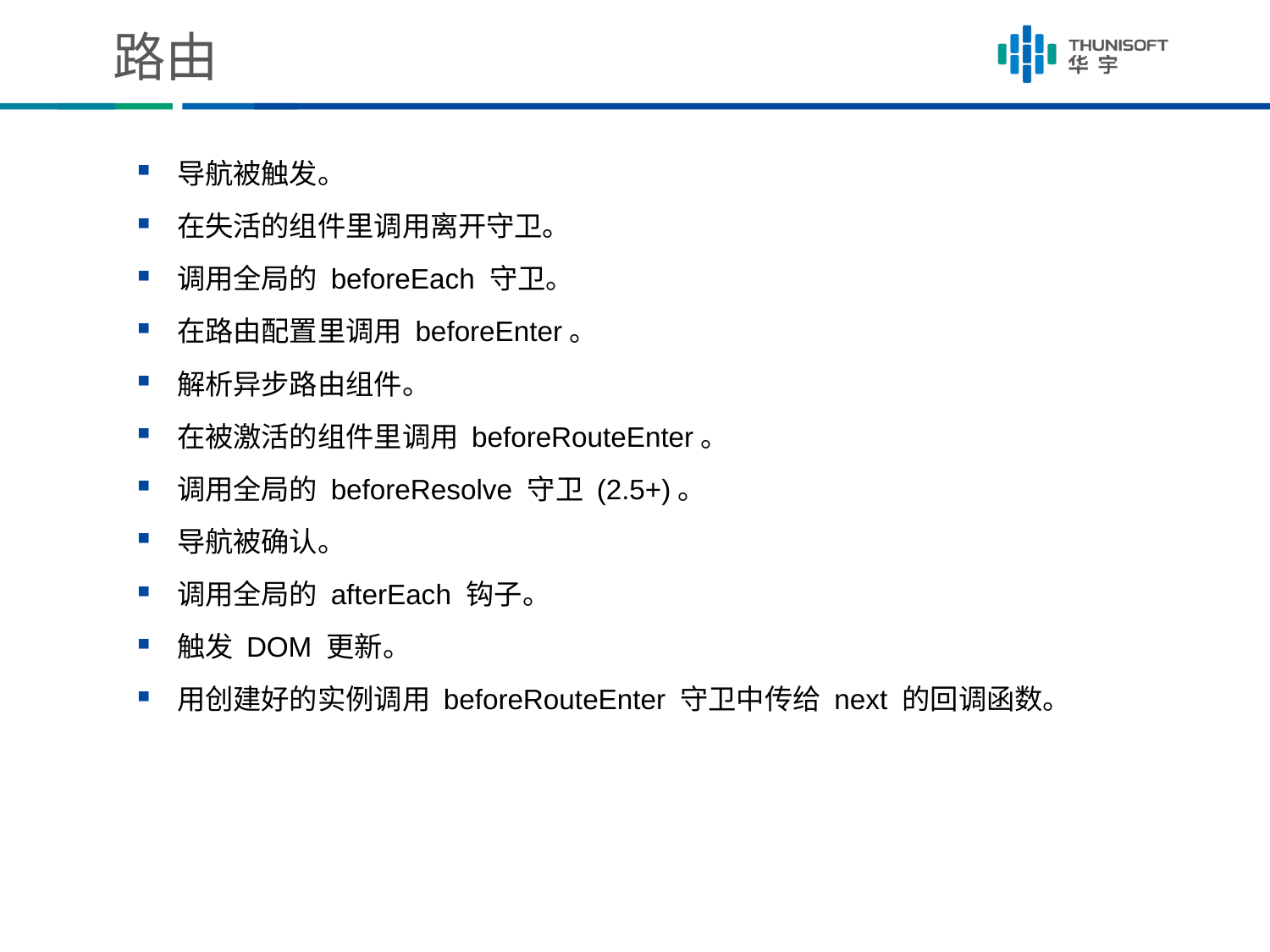

# 路由
导航被触发。
在失活的组件里调用离开守卫。
调用全局的 beforeEach 守卫。
在路由配置里调用 beforeEnter。
解析异步路由组件。
在被激活的组件里调用 beforeRouteEnter。
调用全局的 beforeResolve 守卫 (2.5+)。
导航被确认。
调用全局的 afterEach 钩子。
触发 DOM 更新。
用创建好的实例调用 beforeRouteEnter 守卫中传给 next 的回调函数。

12